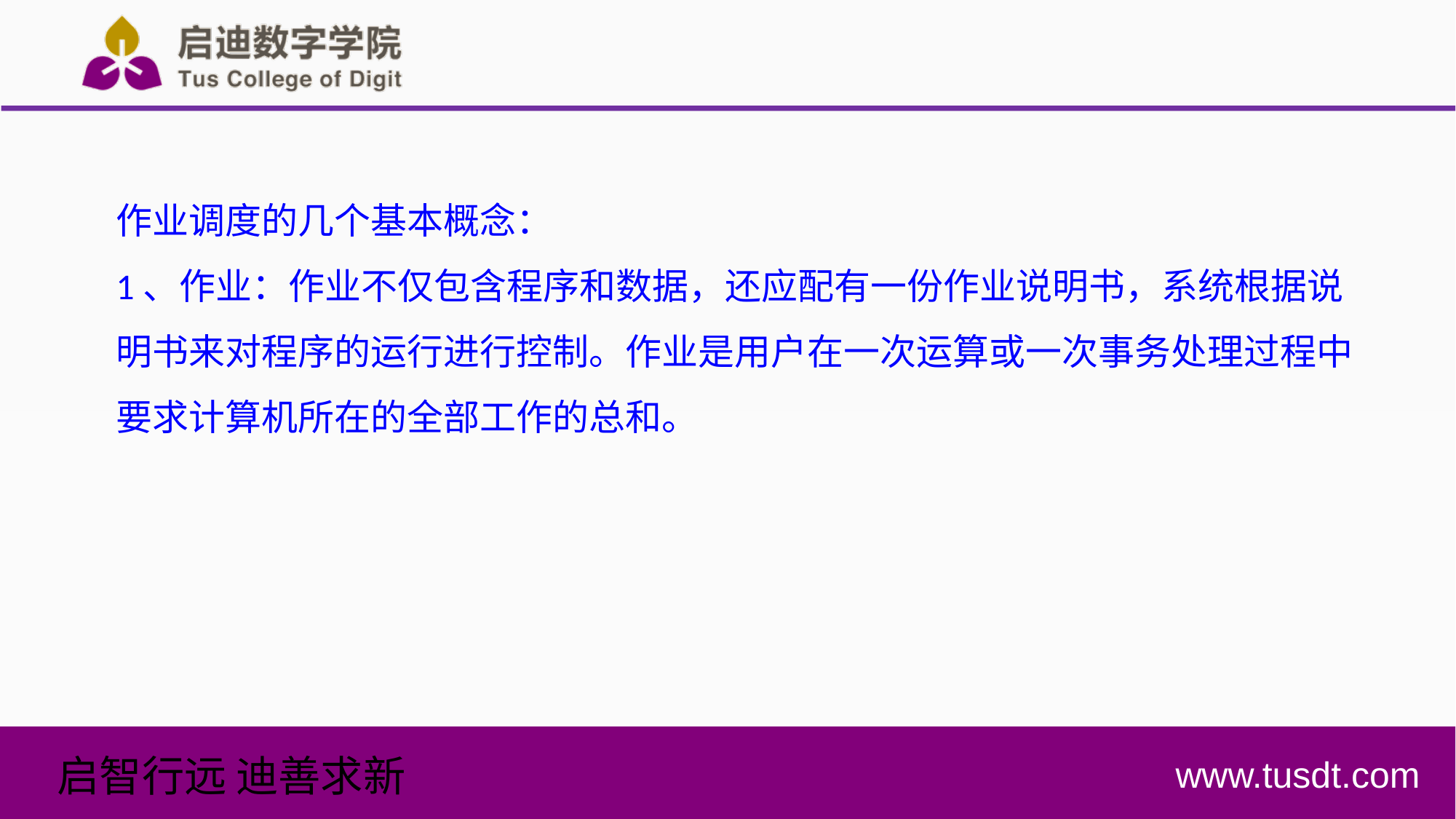

作业调度的几个基本概念：
1、作业：作业不仅包含程序和数据，还应配有一份作业说明书，系统根据说明书来对程序的运行进行控制。作业是用户在一次运算或一次事务处理过程中要求计算机所在的全部工作的总和。